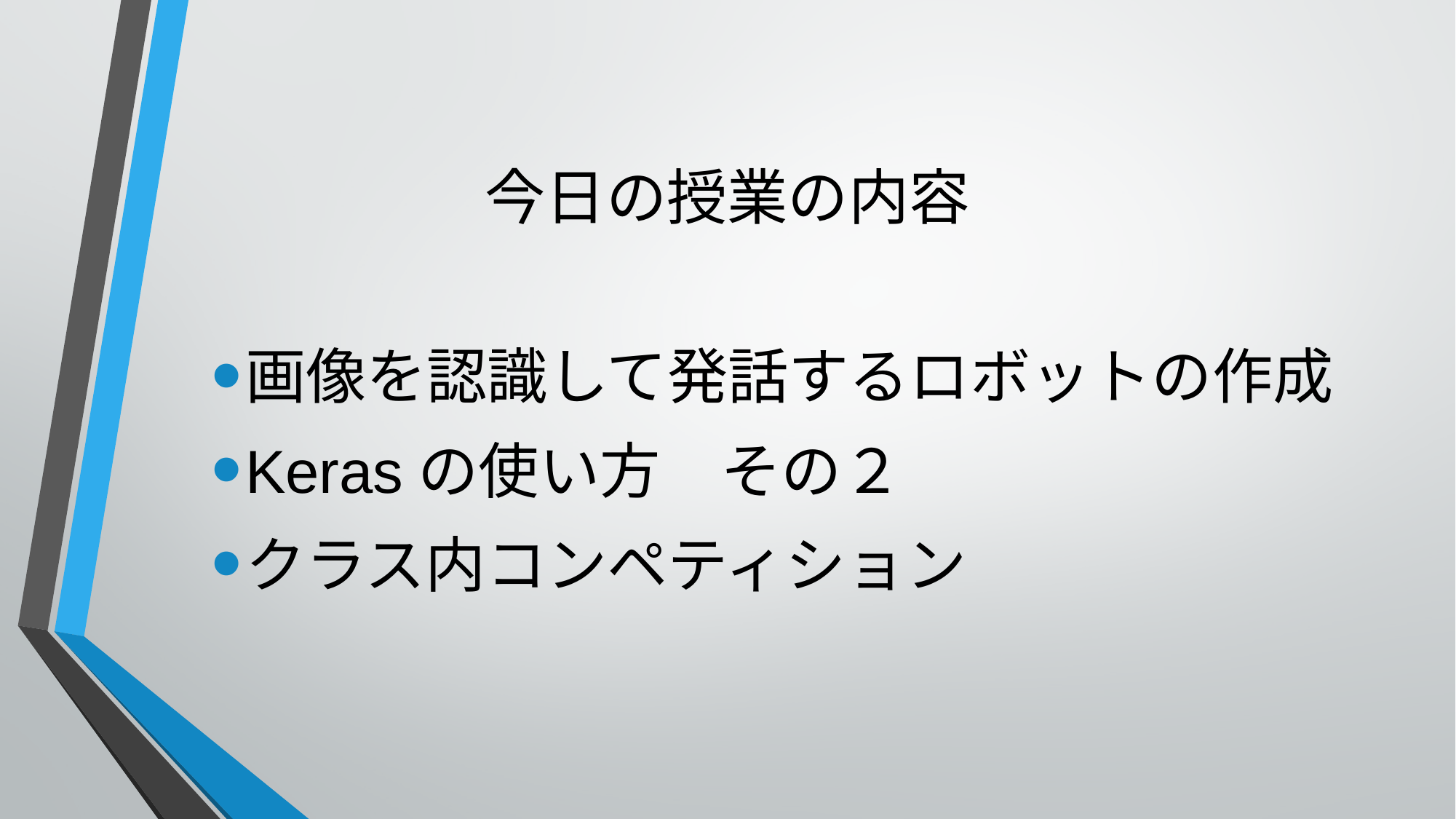

# 今日の授業の内容
画像を認識して発話するロボットの作成
Kerasの使い方　その２
クラス内コンペティション